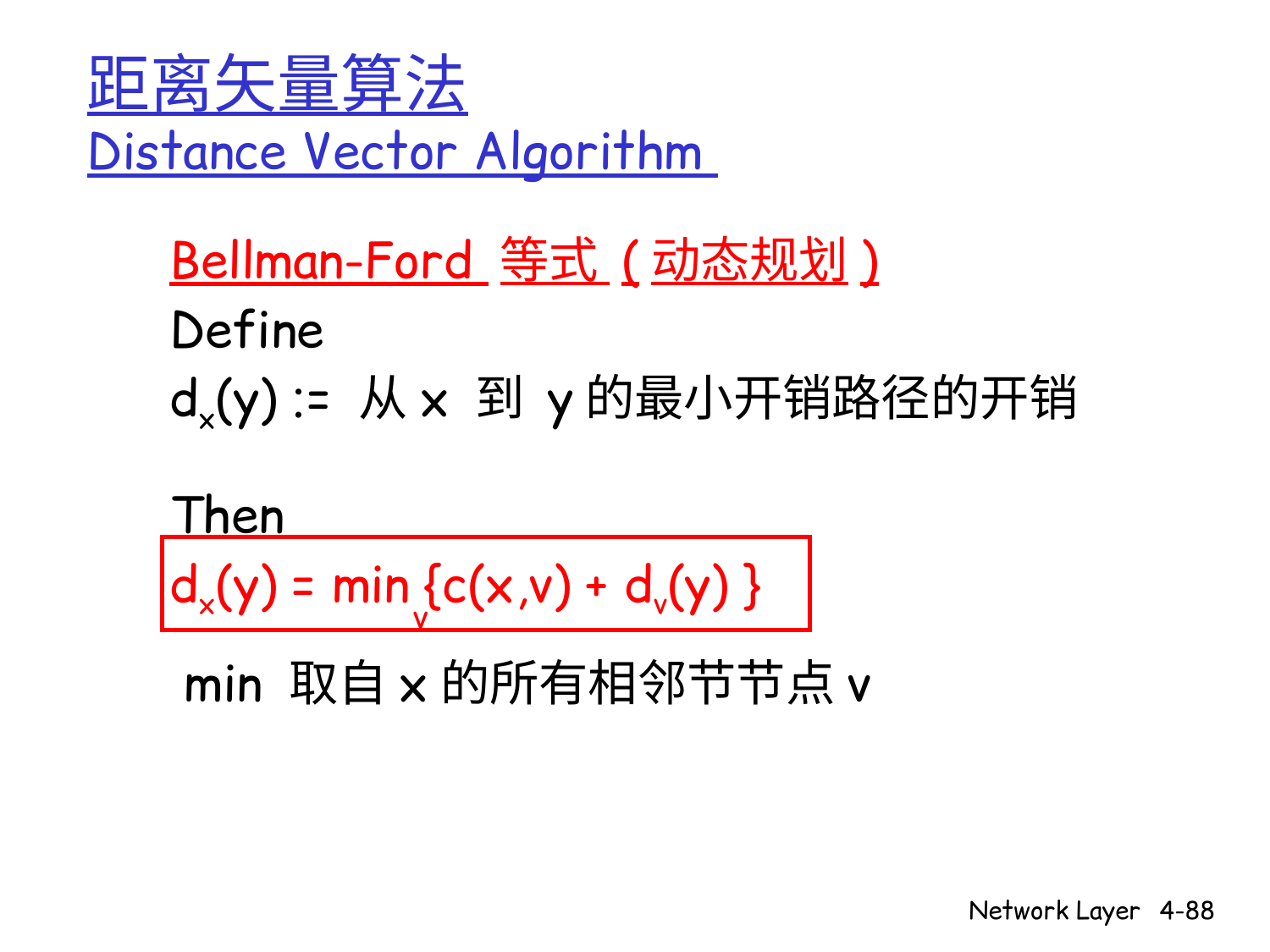

# 距离矢量算法 Distance Vector Algorithm
Bellman-Ford 等式 (动态规划)
Define
dx(y) := 从x 到 y的最小开销路径的开销

Then
dx(y) = min {c(x,v) + dv(y) }

 min 取自x的所有相邻节节点v

v
Network Layer
4-88